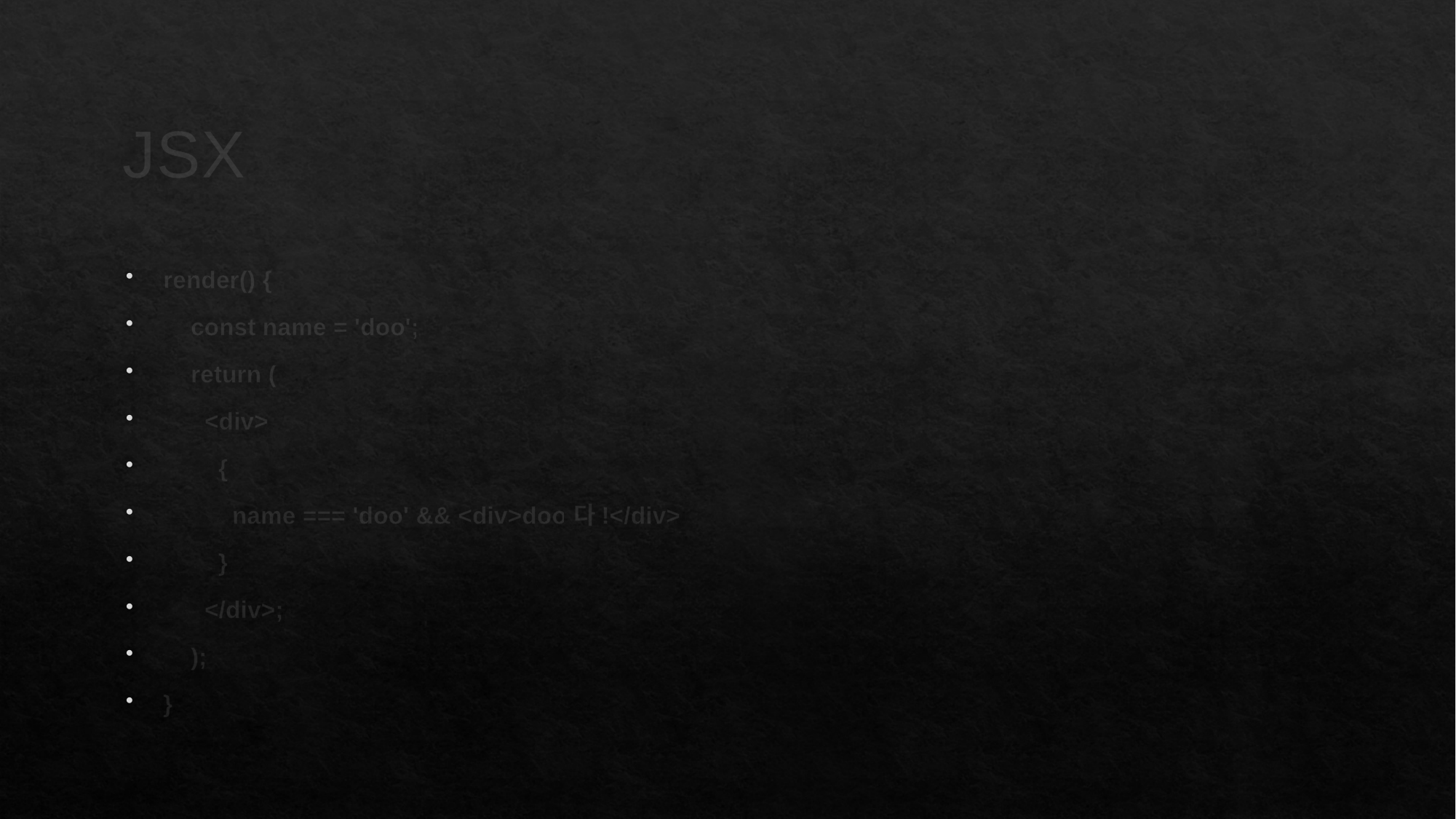

# JSX
render() {
    const name = 'doo';
    return (
      <div>
        {
          name === 'doo' && <div>doo다!</div>
        }
      </div>;
    );
}